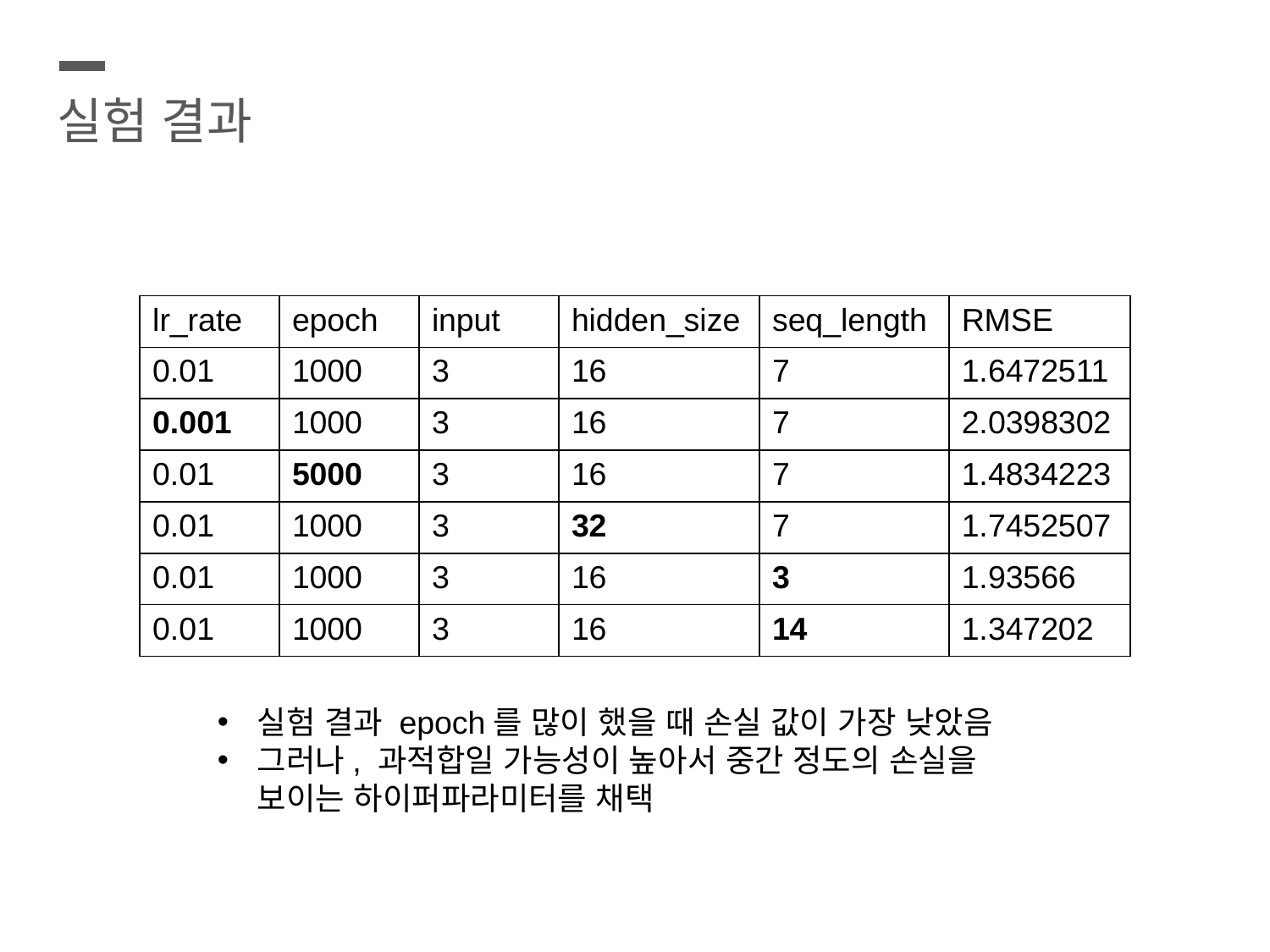

실험 결과
| lr\_rate | epoch | input | hidden\_size | seq\_length | RMSE |
| --- | --- | --- | --- | --- | --- |
| 0.01 | 1000 | 3 | 16 | 7 | 1.6472511 |
| 0.001 | 1000 | 3 | 16 | 7 | 2.0398302 |
| 0.01 | 5000 | 3 | 16 | 7 | 1.4834223 |
| 0.01 | 1000 | 3 | 32 | 7 | 1.7452507 |
| 0.01 | 1000 | 3 | 16 | 3 | 1.93566 |
| 0.01 | 1000 | 3 | 16 | 14 | 1.347202 |
실험 결과 epoch를 많이 했을 때 손실 값이 가장 낮았음
그러나, 과적합일 가능성이 높아서 중간 정도의 손실을 보이는 하이퍼파라미터를 채택